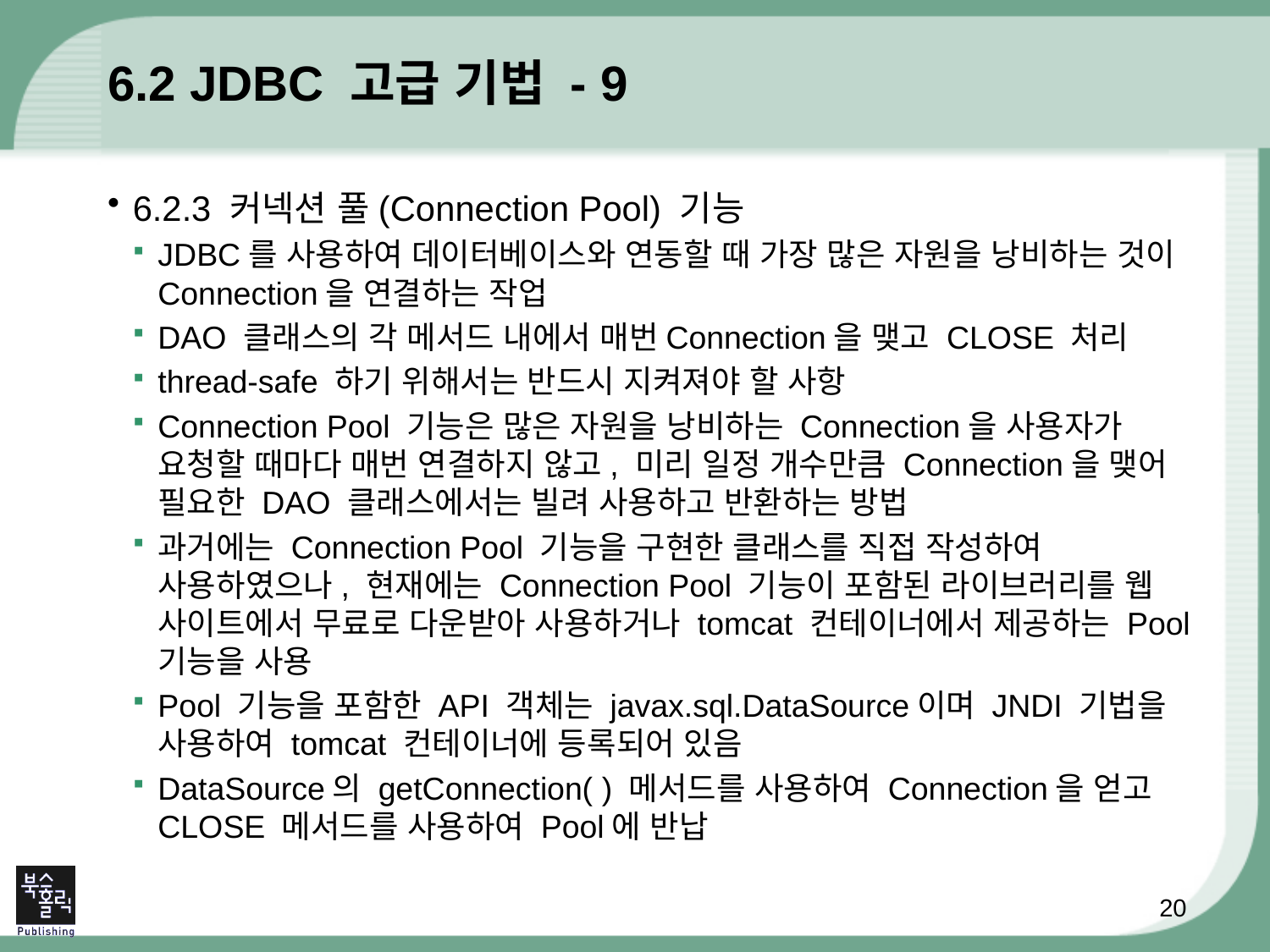

# 6.2 JDBC 고급 기법 - 9
6.2.3 커넥션 풀(Connection Pool) 기능
JDBC를 사용하여 데이터베이스와 연동할 때 가장 많은 자원을 낭비하는 것이 Connection을 연결하는 작업
DAO 클래스의 각 메서드 내에서 매번Connection을 맺고 CLOSE 처리
thread-safe 하기 위해서는 반드시 지켜져야 할 사항
Connection Pool 기능은 많은 자원을 낭비하는 Connection을 사용자가 요청할 때마다 매번 연결하지 않고, 미리 일정 개수만큼 Connection을 맺어 필요한 DAO 클래스에서는 빌려 사용하고 반환하는 방법
과거에는 Connection Pool 기능을 구현한 클래스를 직접 작성하여 사용하였으나, 현재에는 Connection Pool 기능이 포함된 라이브러리를 웹 사이트에서 무료로 다운받아 사용하거나 tomcat 컨테이너에서 제공하는 Pool 기능을 사용
Pool 기능을 포함한 API 객체는 javax.sql.DataSource이며 JNDI 기법을 사용하여 tomcat 컨테이너에 등록되어 있음
DataSource의 getConnection( ) 메서드를 사용하여 Connection을 얻고 CLOSE 메서드를 사용하여 Pool에 반납
20